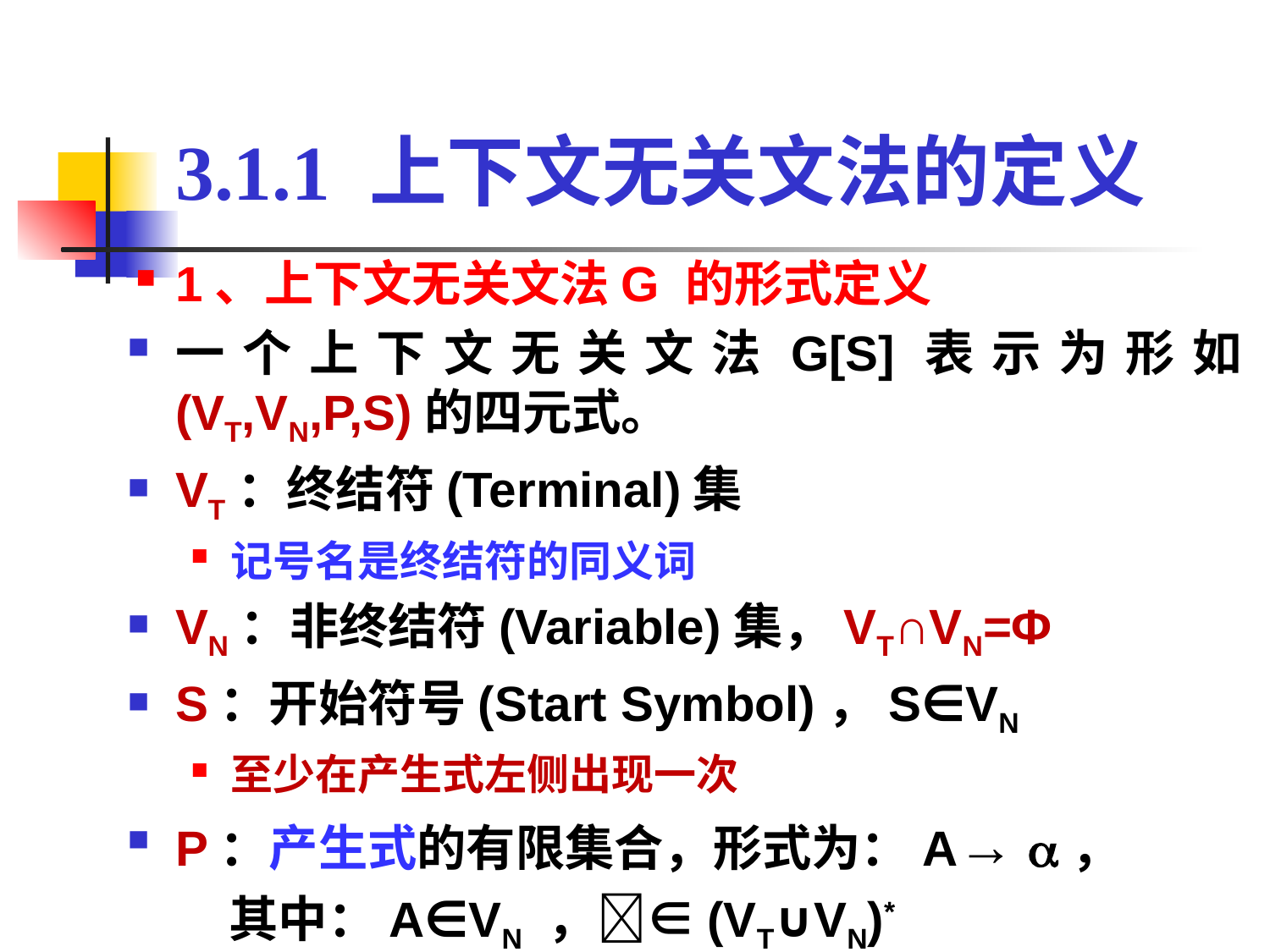

# 3.1.1 上下文无关文法的定义
1、上下文无关文法G 的形式定义
一个上下文无关文法G[S]表示为形如 (VT,VN,P,S)的四元式。
VT：终结符(Terminal)集
记号名是终结符的同义词
VN：非终结符(Variable)集，VT∩VN=Φ
S：开始符号(Start Symbol)，S∈VN
至少在产生式左侧出现一次
P：产生式的有限集合，形式为：A→ α，
        其中：A∈VN ，α∈(VT∪VN)*